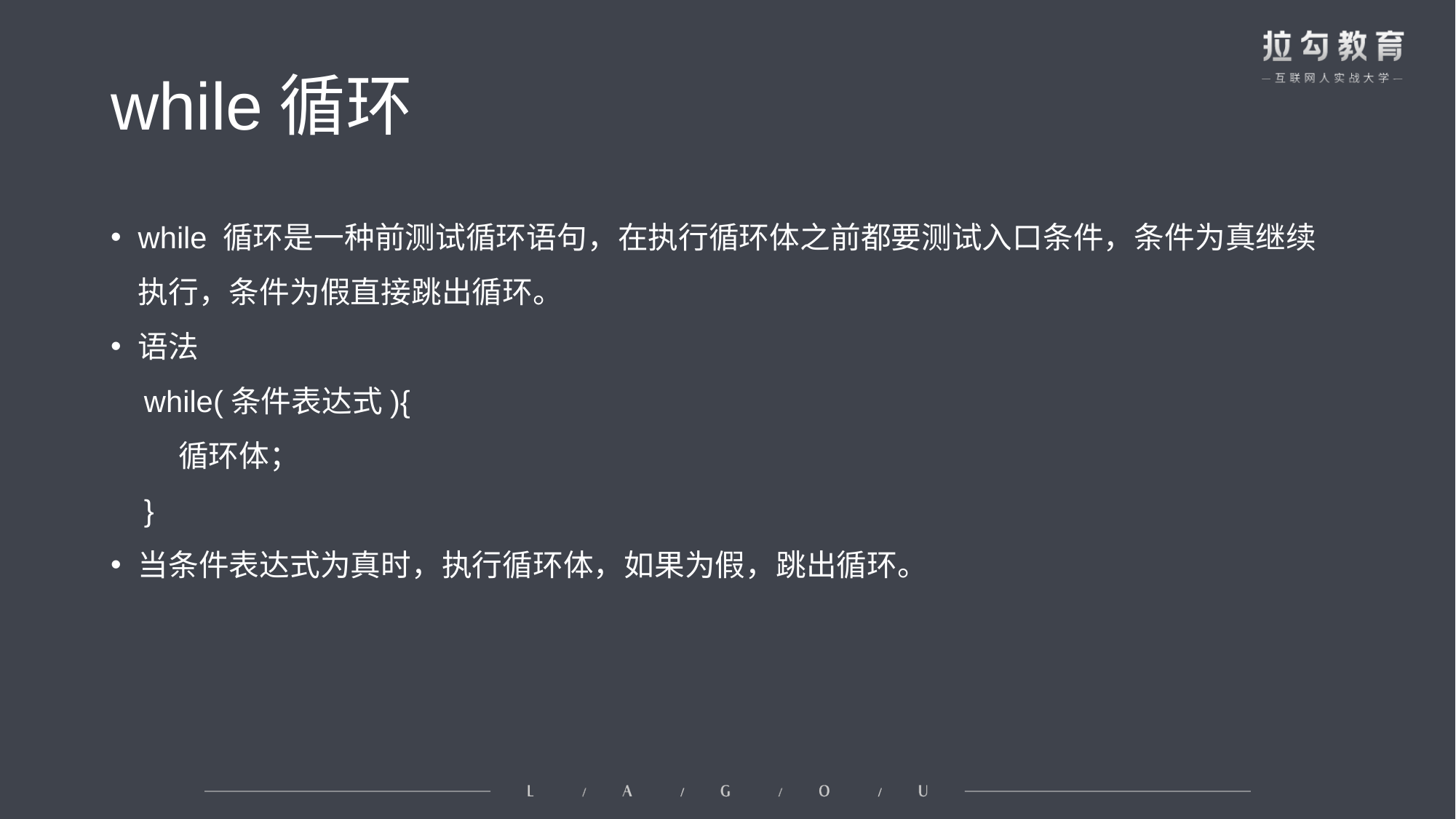

# while循环
while 循环是一种前测试循环语句，在执行循环体之前都要测试入口条件，条件为真继续执行，条件为假直接跳出循环。
语法
    while(条件表达式){
         循环体；
    }
当条件表达式为真时，执行循环体，如果为假，跳出循环。